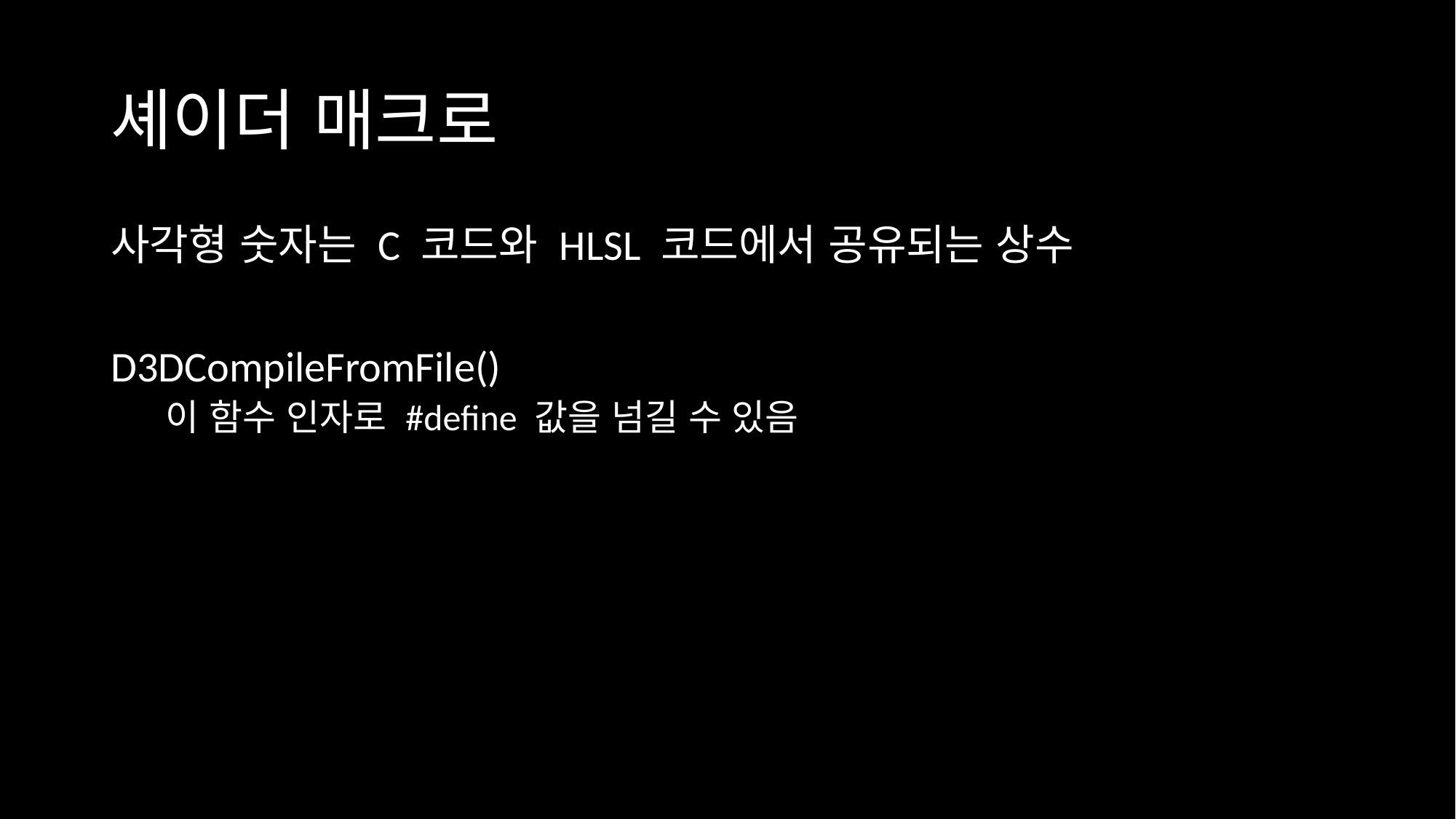

# 셰이더 매크로
사각형 숫자는 C 코드와 HLSL 코드에서 공유되는 상수

D3DCompileFromFile()
이 함수 인자로 #define 값을 넘길 수 있음